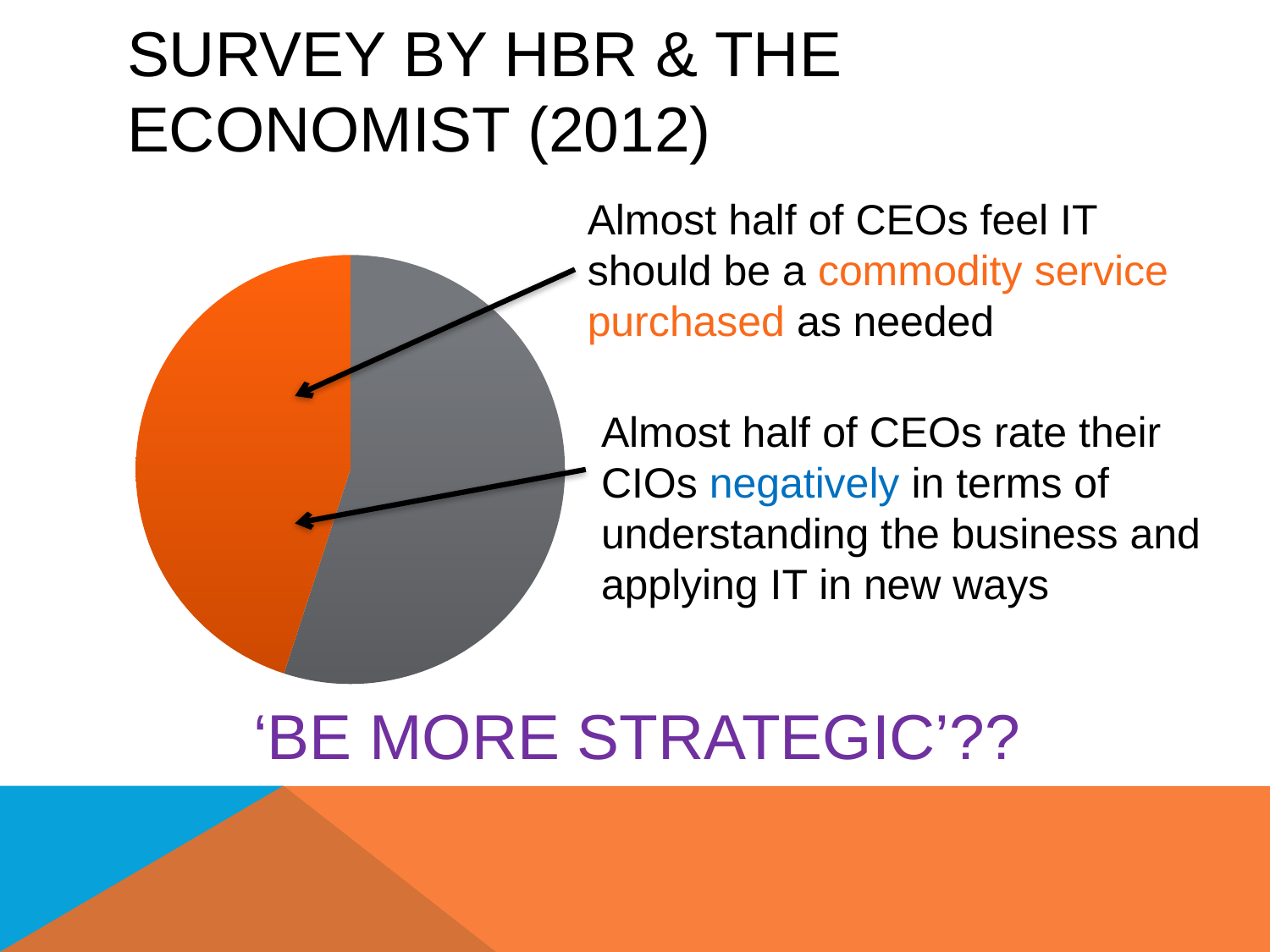

# Survey by HBR & the economist (2012)
Almost half of CEOs feel IT should be a commodity service purchased as needed

### Chart

| Category | 銷售 |
|---|---|
|  | 55.0 |
|  | 45.0 |
|  | None |
|  | None |
Almost half of CEOs rate their CIOs negatively in terms of understanding the business and applying IT in new ways
‘be more strategic’??